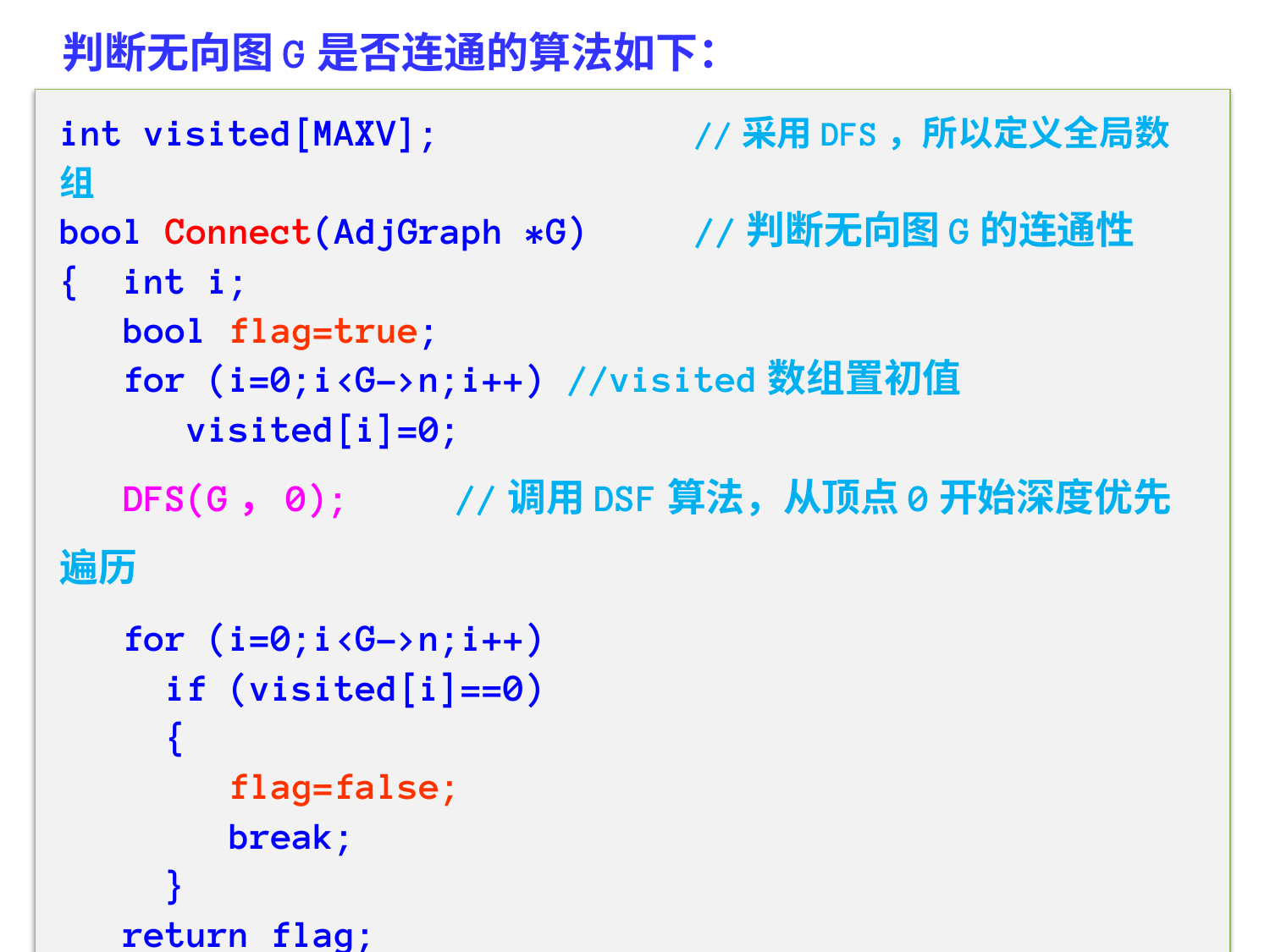

判断无向图G是否连通的算法如下：
int visited[MAXV];		//采用DFS，所以定义全局数组
bool Connect(AdjGraph *G) 	//判断无向图G的连通性
{  int i;
   bool flag=true;
   for (i=0;i<G->n;i++)	//visited数组置初值
      visited[i]=0;
   DFS(G，0);     //调用DSF算法，从顶点0开始深度优先遍历
   for (i=0;i<G->n;i++)
     if (visited[i]==0)
     {
        flag=false;
	  break;
     }
   return flag;
}